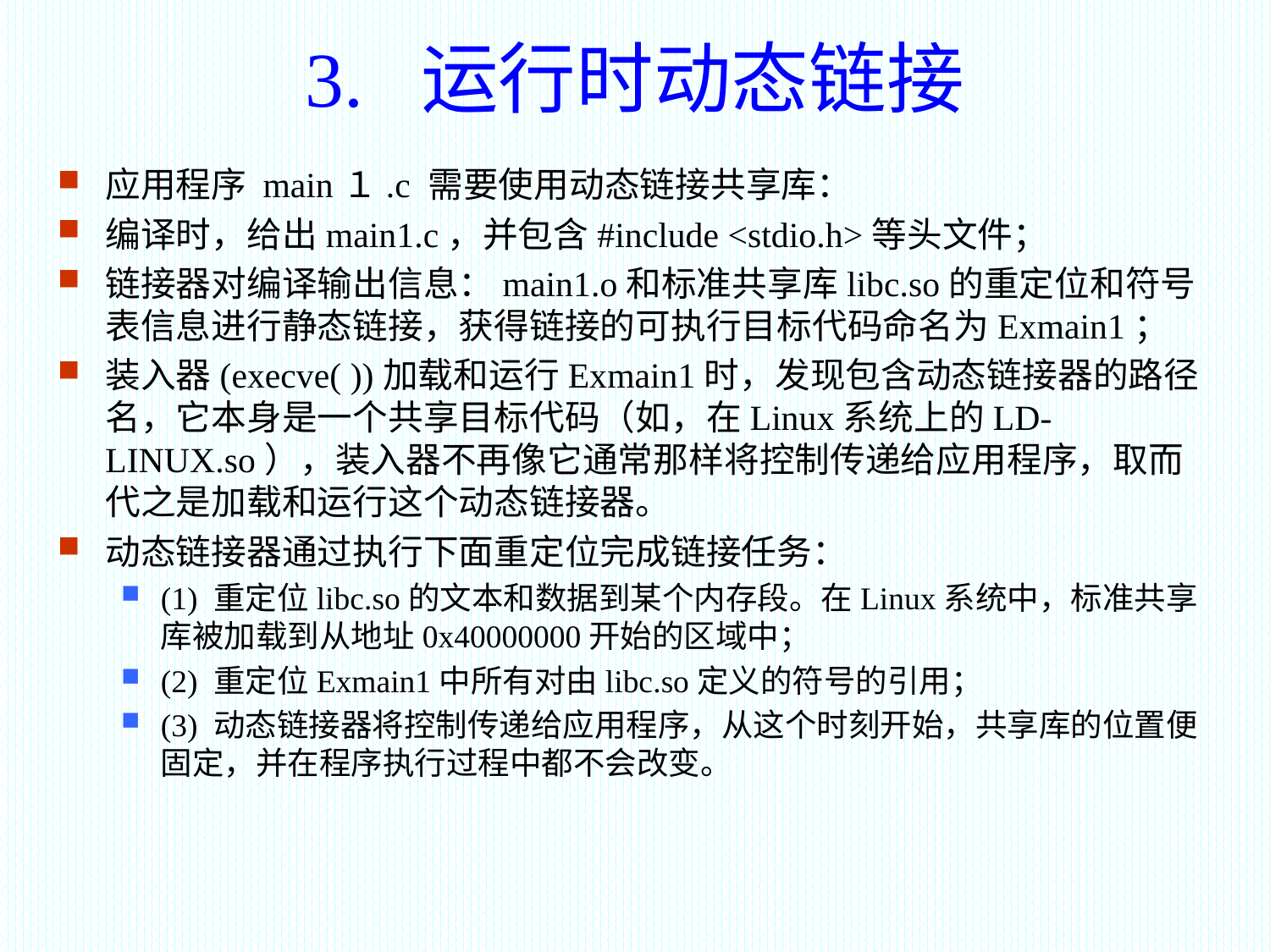

3.  运行时动态链接
应用程序 main１.c 需要使用动态链接共享库：
编译时，给出main1.c，并包含#include <stdio.h>等头文件；
链接器对编译输出信息：main1.o和标准共享库libc.so的重定位和符号表信息进行静态链接，获得链接的可执行目标代码命名为Exmain1；
装入器(execve( ))加载和运行Exmain1时，发现包含动态链接器的路径名，它本身是一个共享目标代码（如，在Linux系统上的LD-LINUX.so），装入器不再像它通常那样将控制传递给应用程序，取而代之是加载和运行这个动态链接器。
动态链接器通过执行下面重定位完成链接任务：
(1) 重定位libc.so的文本和数据到某个内存段。在Linux系统中，标准共享库被加载到从地址0x40000000开始的区域中；
(2) 重定位Exmain1中所有对由libc.so定义的符号的引用；
(3) 动态链接器将控制传递给应用程序，从这个时刻开始，共享库的位置便固定，并在程序执行过程中都不会改变。